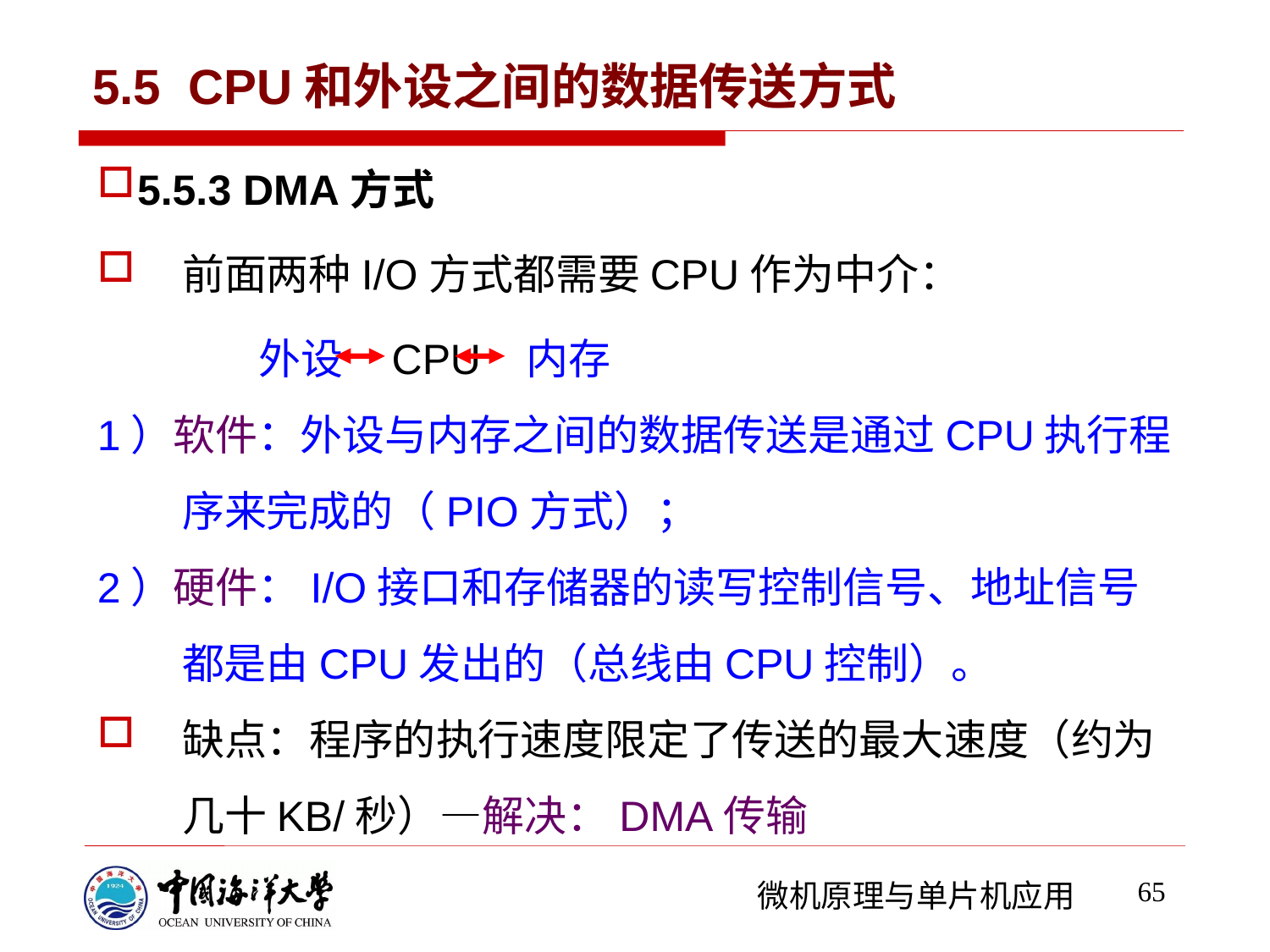

# 5.5  CPU和外设之间的数据传送方式
5.5.3 DMA方式
前面两种I/O方式都需要CPU作为中介：
	       外设    CPU   内存
1）软件：外设与内存之间的数据传送是通过CPU执行程序来完成的（PIO方式）；
2）硬件：I/O接口和存储器的读写控制信号、地址信号都是由CPU发出的（总线由CPU控制）。
缺点：程序的执行速度限定了传送的最大速度（约为几十KB/秒）—解决：DMA传输

65